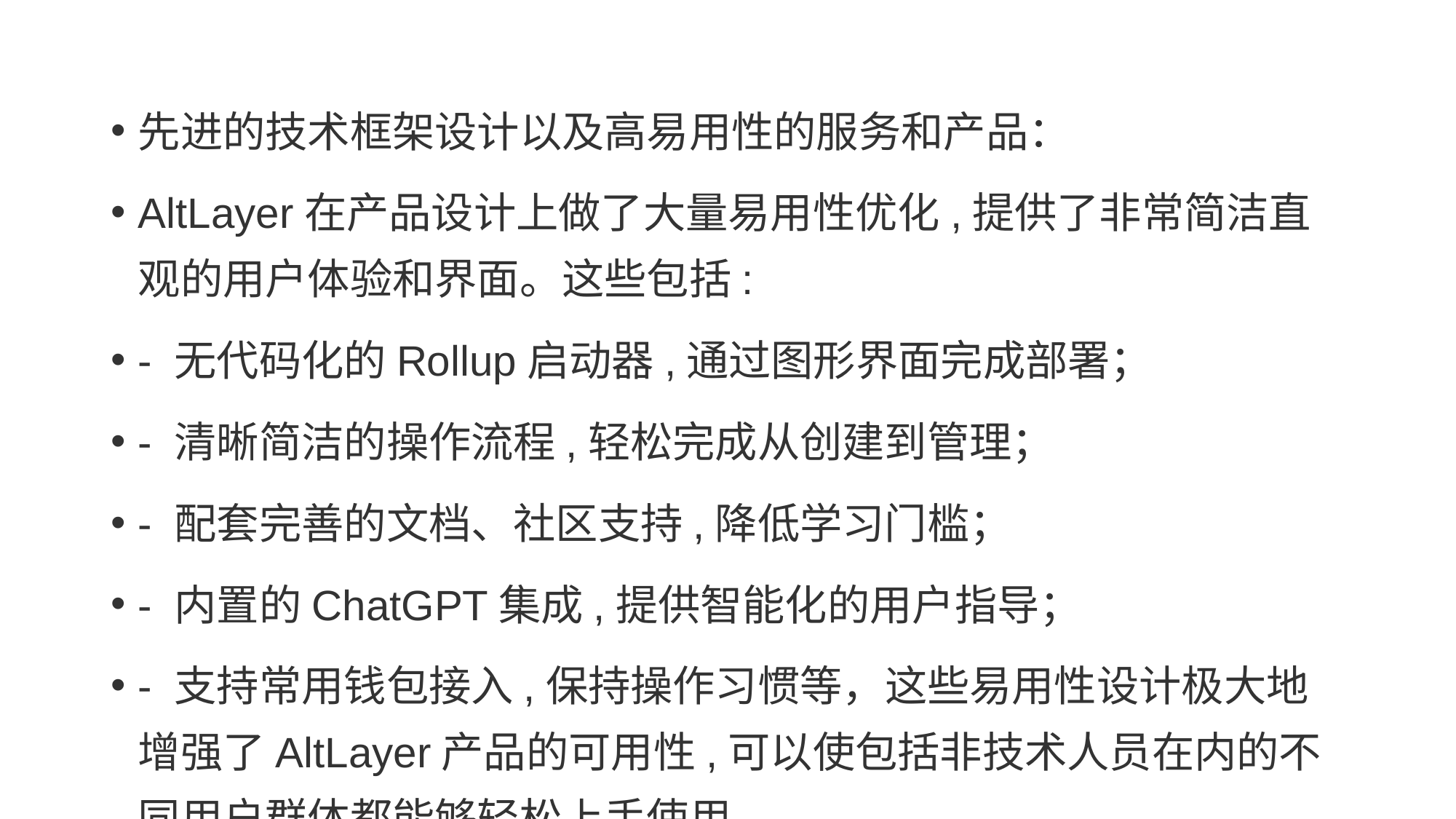

先进的技术框架设计以及高易用性的服务和产品：
AltLayer在产品设计上做了大量易用性优化,提供了非常简洁直观的用户体验和界面。这些包括:
- 无代码化的Rollup启动器,通过图形界面完成部署；
- 清晰简洁的操作流程,轻松完成从创建到管理；
- 配套完善的文档、社区支持,降低学习门槛；
- 内置的ChatGPT集成,提供智能化的用户指导；
- 支持常用钱包接入,保持操作习惯等，这些易用性设计极大地增强了AltLayer产品的可用性,可以使包括非技术人员在内的不同用户群体都能够轻松上手使用。
这除了直接提升用户体验外,也将有助于AltLayer获得更高的用户活跃度和市场渗透率。